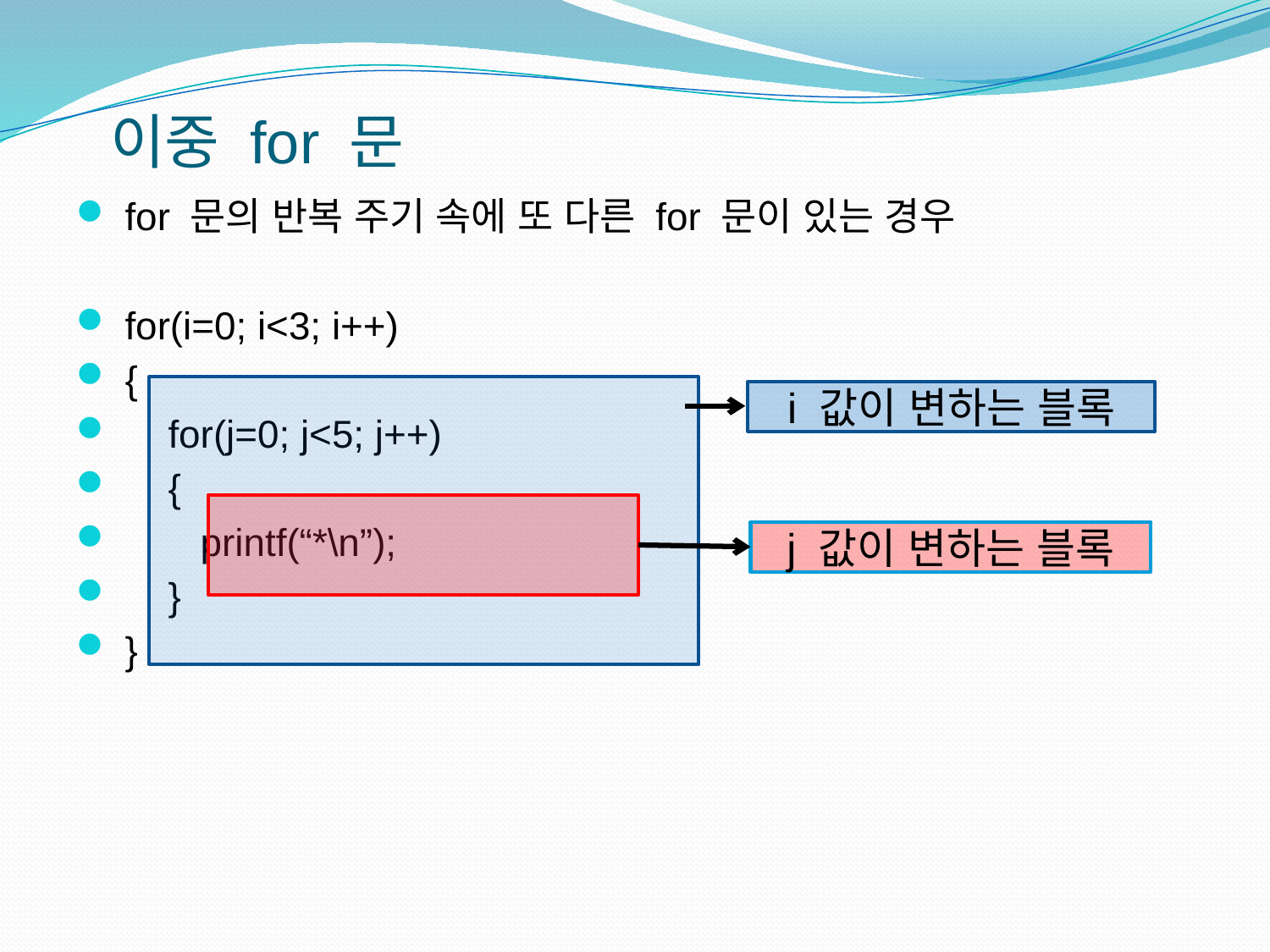

# 이중 for 문
 for 문의 반복 주기 속에 또 다른 for 문이 있는 경우

 for(i=0; i<3; i++)
 {
     for(j=0; j<5; j++)
     {
        printf(“*\n”);
     }
 }

i 값이 변하는 블록

j 값이 변하는 블록